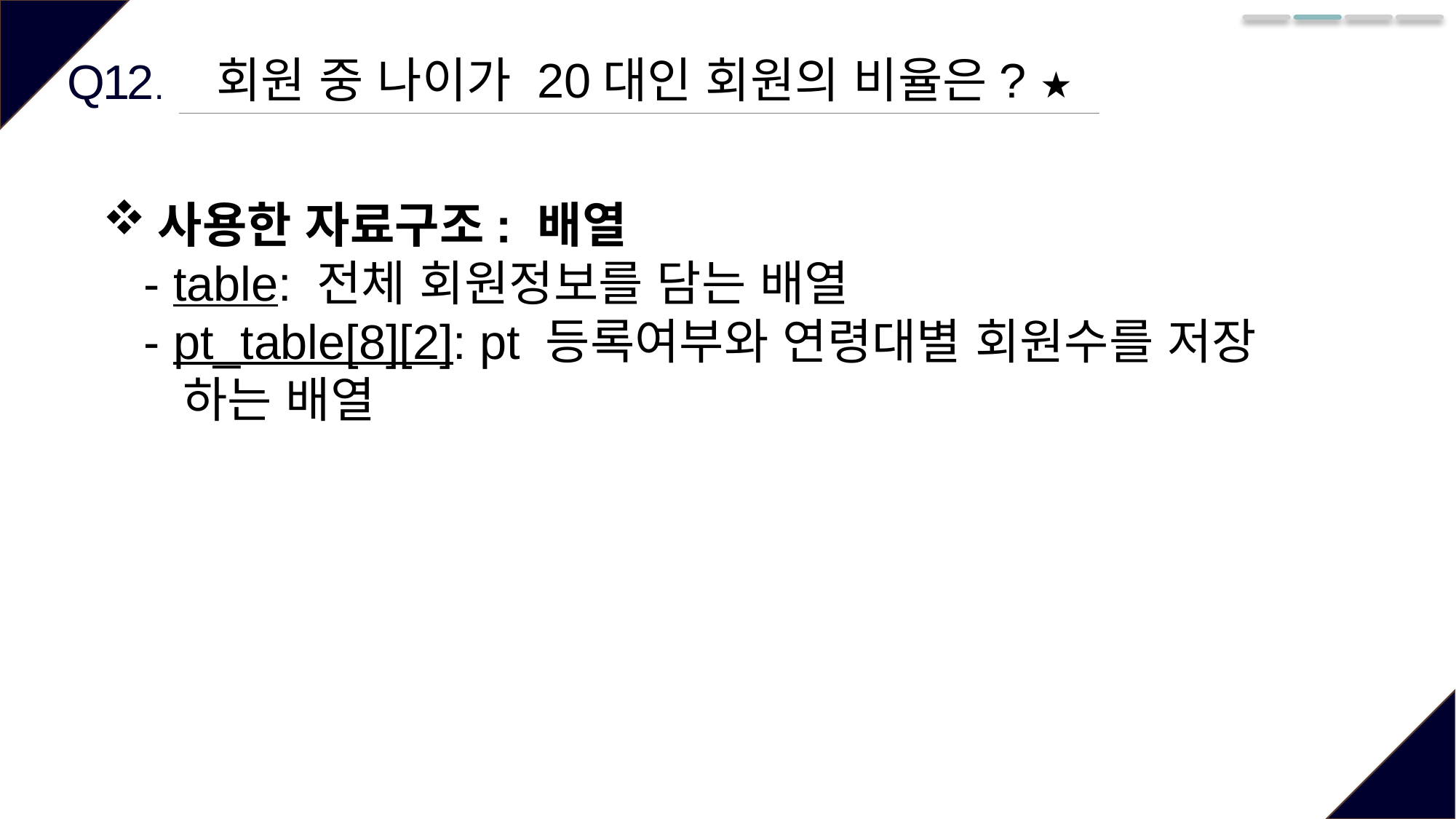

회원 중 나이가 20대인 회원의 비율은? ★
Q12.
사용한 자료구조: 배열
   - table: 전체 회원정보를 담는 배열
   - pt_table[8][2]: pt 등록여부와 연령대별 회원수를 저장
     하는 배열